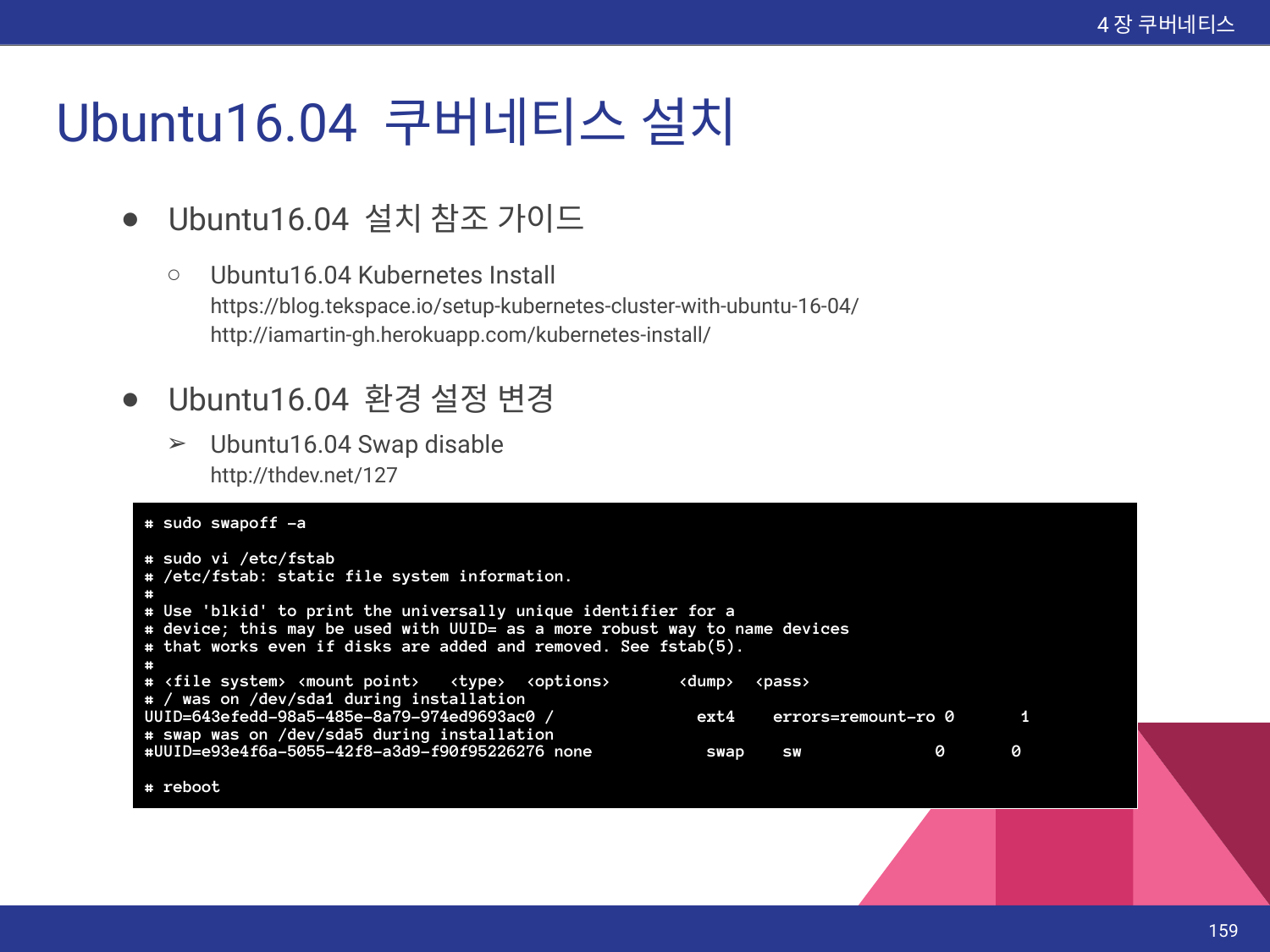

4장 쿠버네티스

# Ubuntu16.04 쿠버네티스 설치
Ubuntu16.04 설치 참조 가이드

Ubuntu16.04 Kubernetes Install
https://blog.tekspace.io/setup-kubernetes-cluster-with-ubuntu-16-04/
http://iamartin-gh.herokuapp.com/kubernetes-install/
Ubuntu16.04 환경 설정 변경
Ubuntu16.04 Swap disable
http://thdev.net/127
| # sudo swapoff -a # sudo vi /etc/fstab # /etc/fstab: static file system information. # # Use 'blkid' to print the universally unique identifier for a # device; this may be used with UUID= as a more robust way to name devices # that works even if disks are added and removed. See fstab(5). # # <file system> <mount point> <type> <options> <dump> <pass> # / was on /dev/sda1 during installation UUID=643efedd-98a5-485e-8a79-974ed9693ac0 / ext4 errors=remount-ro 0 1 # swap was on /dev/sda5 during installation #UUID=e93e4f6a-5055-42f8-a3d9-f90f95226276 none swap sw 0 0 # reboot |
| --- |
159